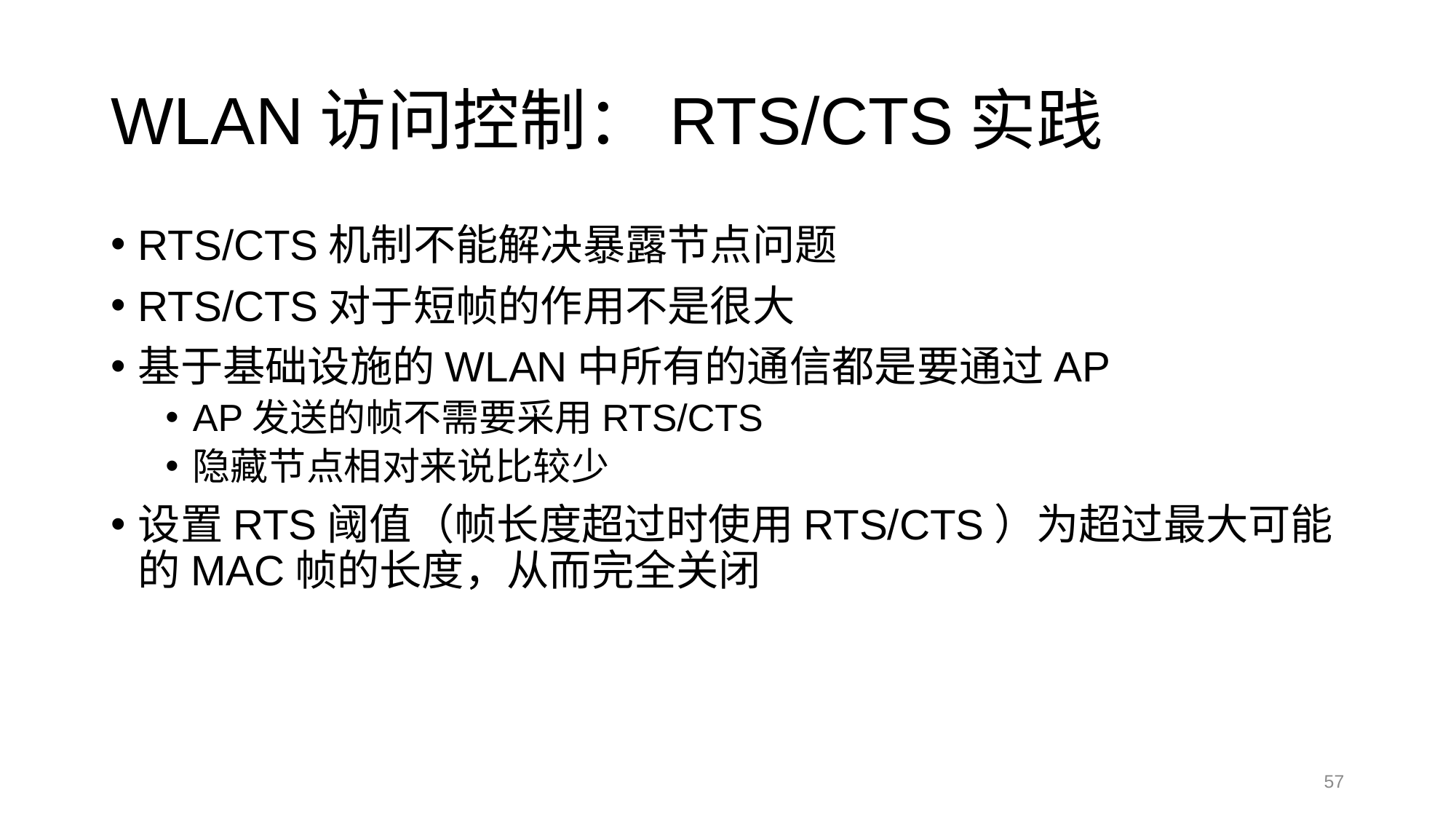

# WLAN访问控制：RTS/CTS实践
RTS/CTS机制不能解决暴露节点问题
RTS/CTS对于短帧的作用不是很大
基于基础设施的WLAN中所有的通信都是要通过AP
AP发送的帧不需要采用RTS/CTS
隐藏节点相对来说比较少
设置RTS阈值（帧长度超过时使用RTS/CTS）为超过最大可能的MAC帧的长度，从而完全关闭
57